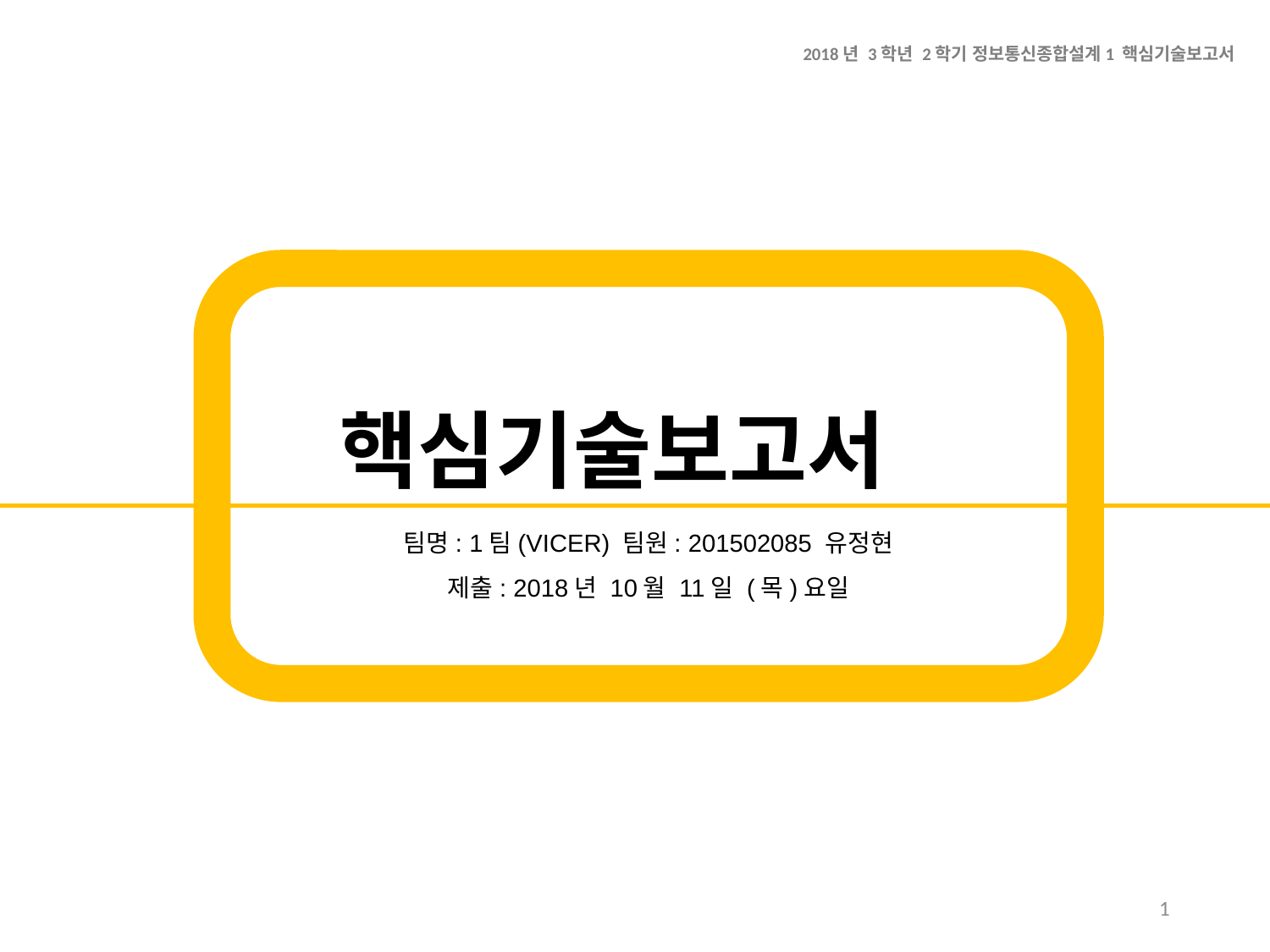

2018년 3학년 2학기 정보통신종합설계1 핵심기술보고서

# 핵심기술보고서
팀명: 1팀(VICER) 팀원: 201502085 유정현
제출: 2018년 10월 11일 (목)요일

1